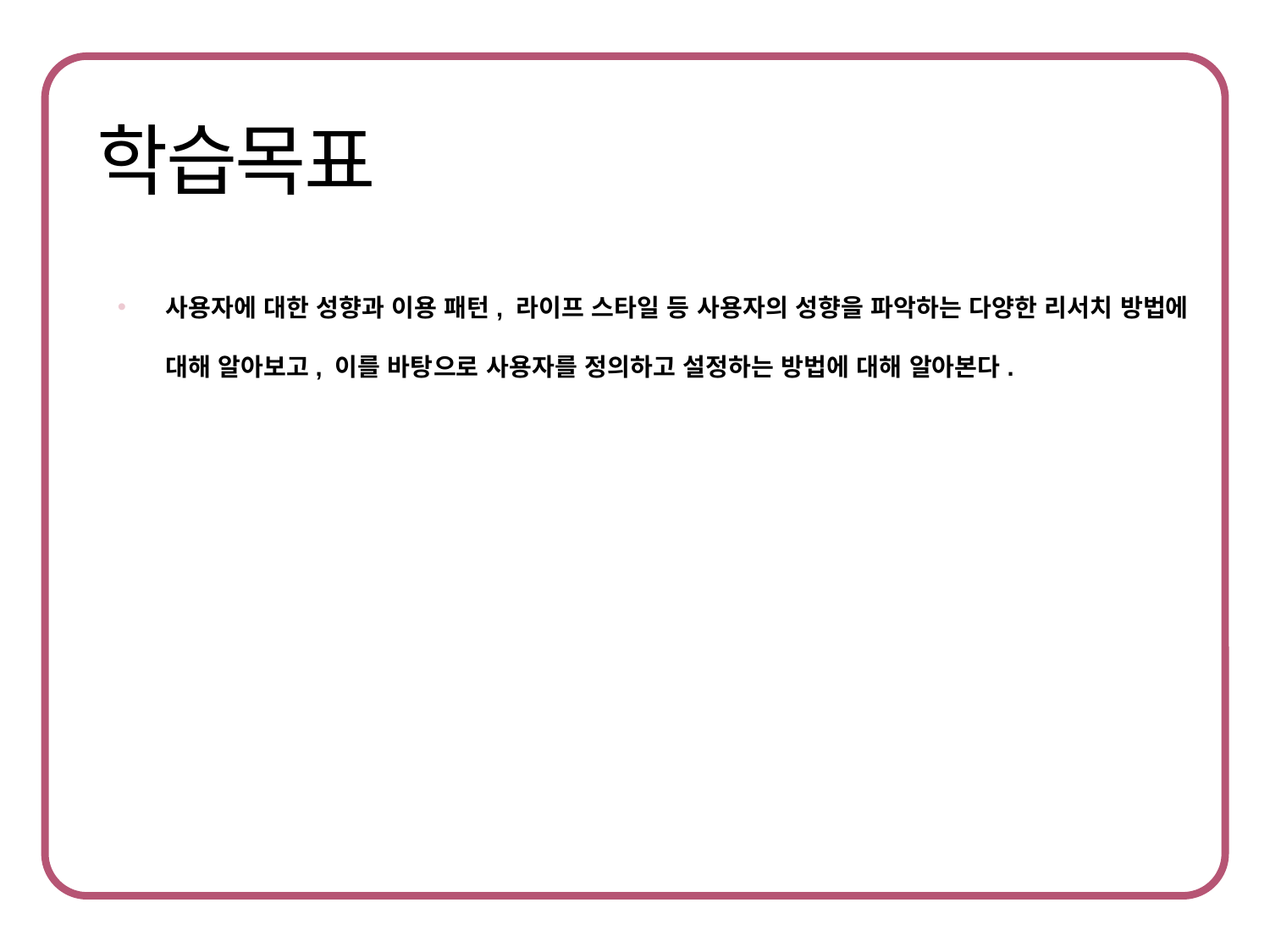

사용자에 대한 성향과 이용 패턴, 라이프 스타일 등 사용자의 성향을 파악하는 다양한 리서치 방법에 대해 알아보고, 이를 바탕으로 사용자를 정의하고 설정하는 방법에 대해 알아본다.